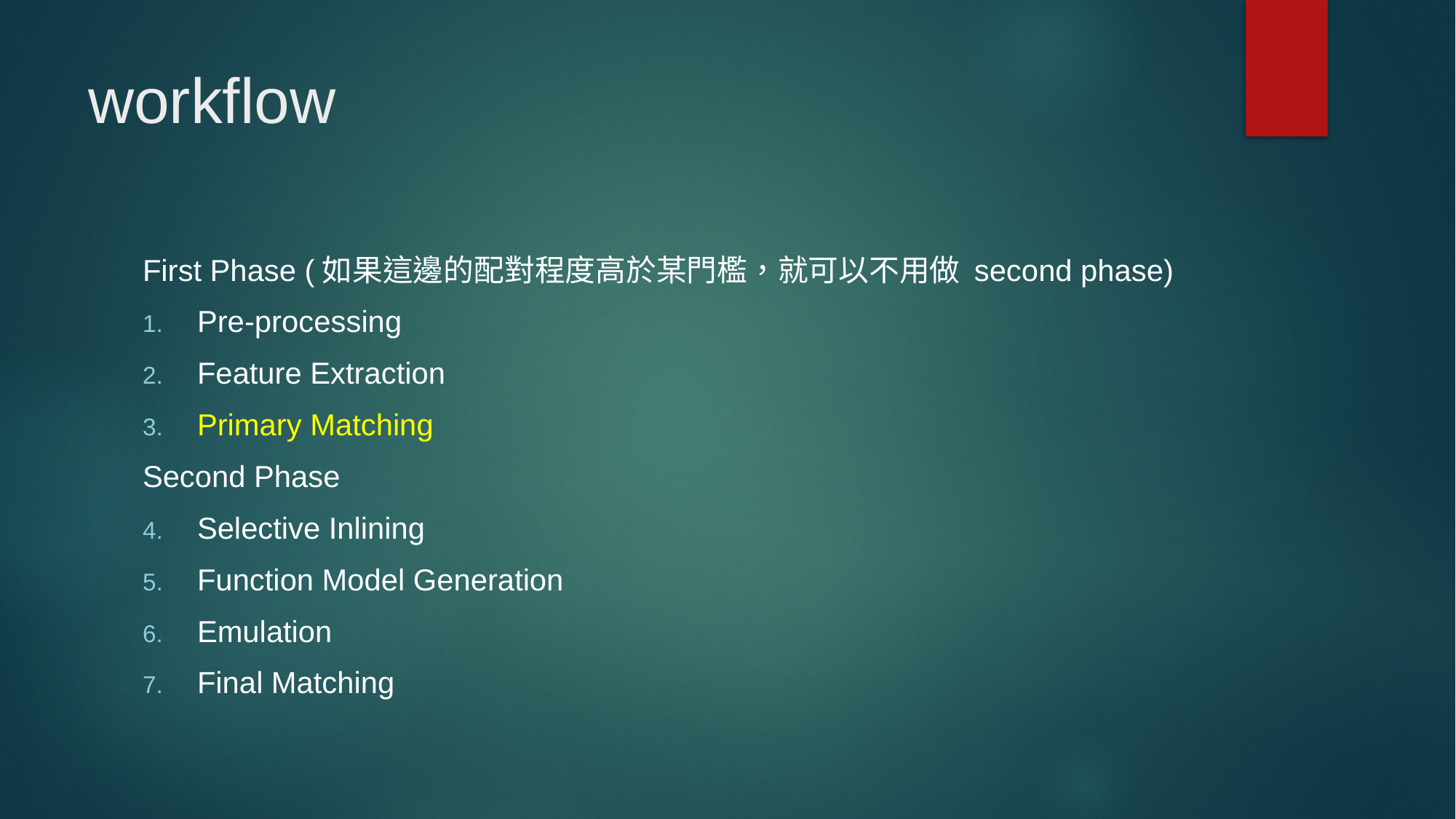

# workflow
First Phase (如果這邊的配對程度高於某門檻，就可以不用做 second phase)
Pre-processing
Feature Extraction
Primary Matching
Second Phase
Selective Inlining
Function Model Generation
Emulation
Final Matching